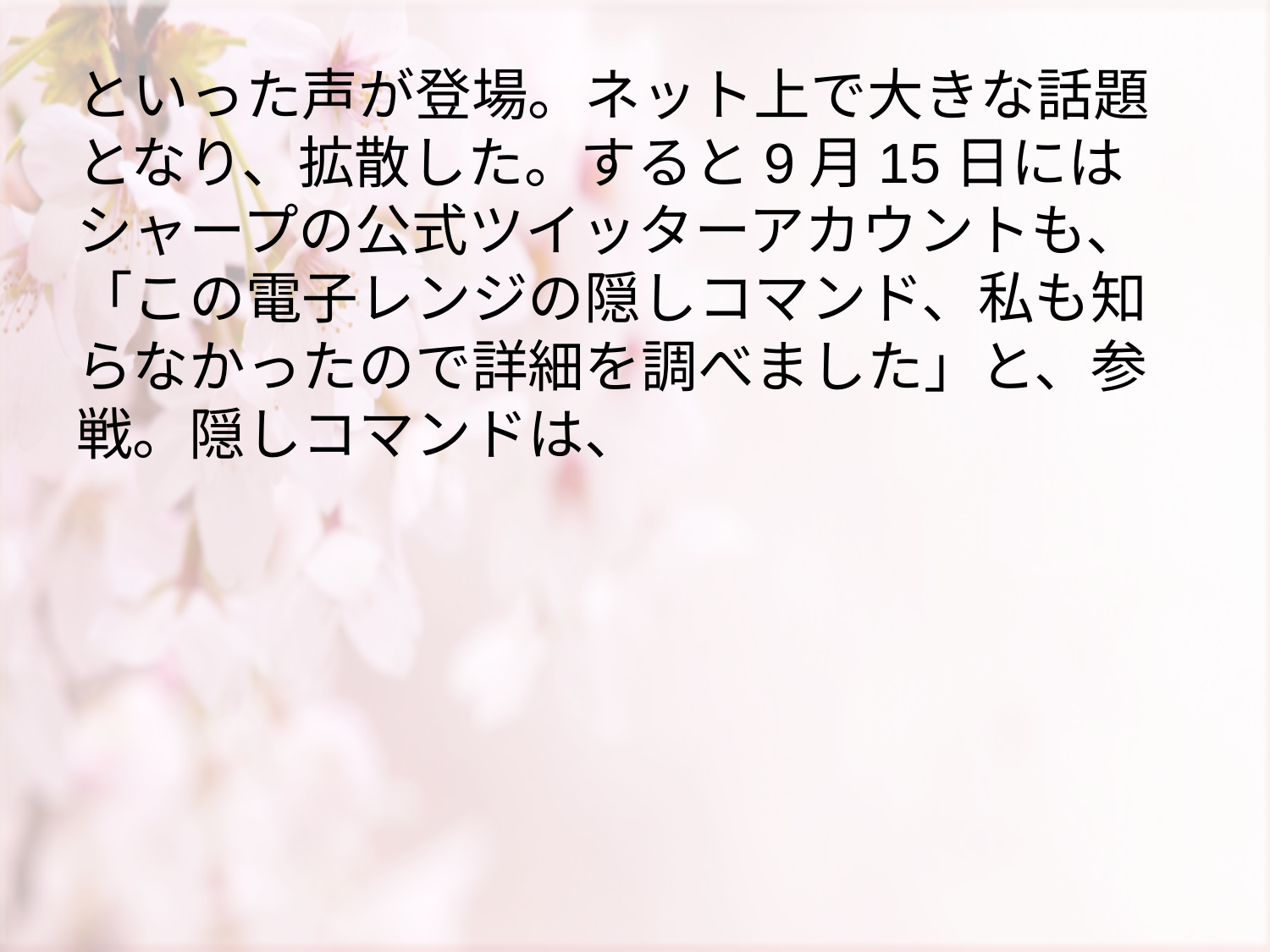

といった声が登場。ネット上で大きな話題となり、拡散した。すると9月15日にはシャープの公式ツイッターアカウントも、「この電子レンジの隠しコマンド、私も知らなかったので詳細を調べました」と、参戦。隠しコマンドは、